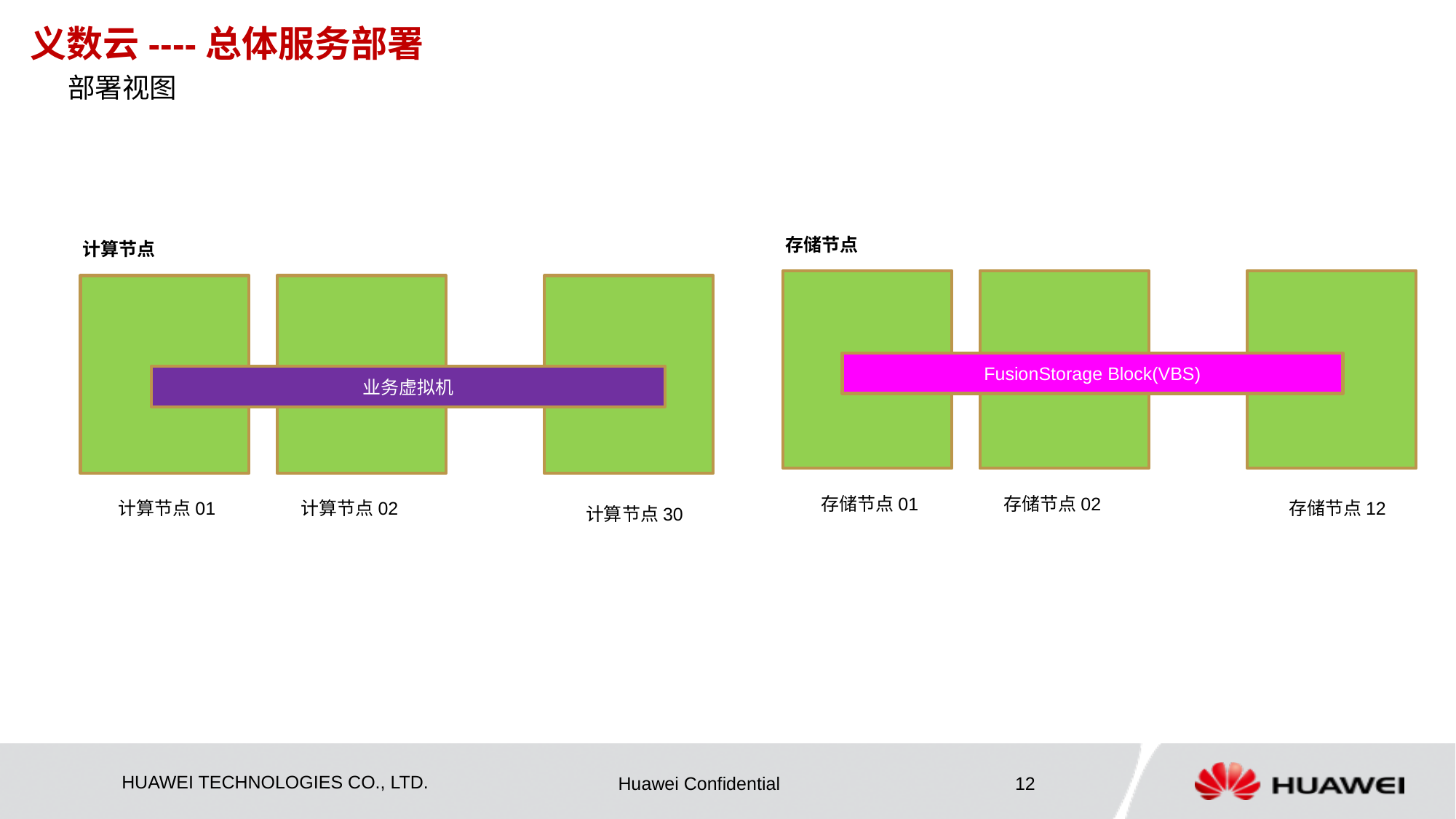

义数云----总体服务部署
部署视图
存储节点
计算节点

…
…
FusionStorage Block(VBS)
业务虚拟机
存储节点01
存储节点02
计算节点01
计算节点02
存储节点12
计算节点30